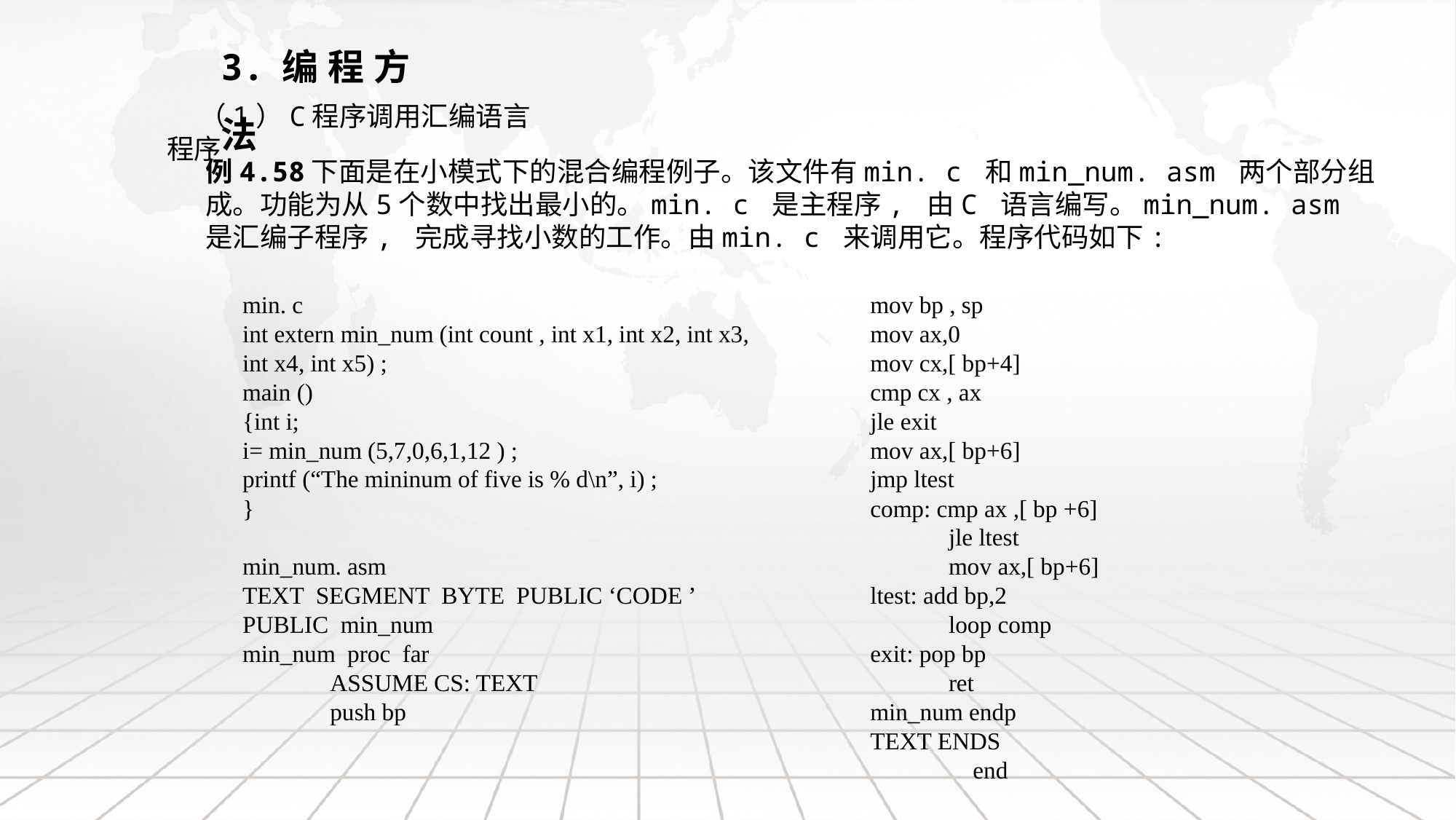

3.编程方法
（1）C程序调用汇编语言程序
例4.58下面是在小模式下的混合编程例子。该文件有min. c 和min_num. asm 两个部分组成。功能为从5个数中找出最小的。min. c 是主程序, 由C 语言编写。min_num. asm 是汇编子程序, 完成寻找小数的工作。由min. c 来调用它。程序代码如下:
min. c
int extern min_num (int count , int x1, int x2, int x3, int x4, int x5) ;
main ()
{int i;
i= min_num (5,7,0,6,1,12 ) ;
printf (“The mininum of five is % d\n”, i) ;
}

min_num. asm
TEXT  SEGMENT  BYTE  PUBLIC ‘CODE ’
PUBLIC  min_num
min_num  proc  far
ASSUME CS: TEXT
push bp
mov bp , sp
mov ax,0
mov cx,[ bp+4]
cmp cx , ax
jle exit
mov ax,[ bp+6]
jmp ltest
comp: cmp ax ,[ bp +6]
　　　jle ltest
　　　mov ax,[ bp+6]
ltest: add bp,2
　　　loop comp
exit: pop bp
　　　ret
min_num endp
TEXT ENDS
　　　　end